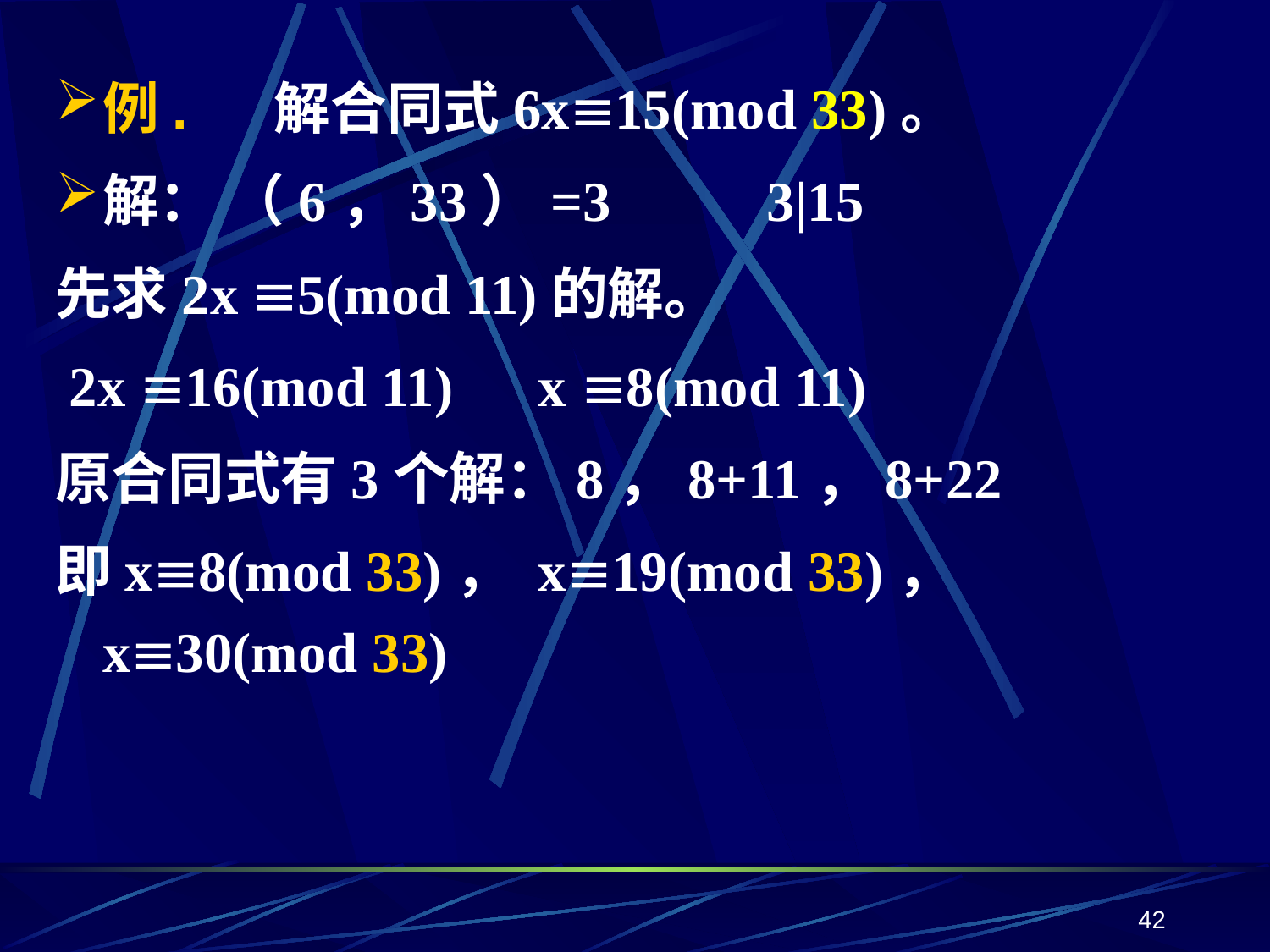

例. 　解合同式6x≡15(mod 33)。
解： （6，33）=3           3|15
先求2x ≡5(mod 11)的解。
 2x ≡16(mod 11)      x ≡8(mod 11)
原合同式有3个解：8，8+11，8+22
即x≡8(mod 33)， x≡19(mod 33)， x≡30(mod 33)
42